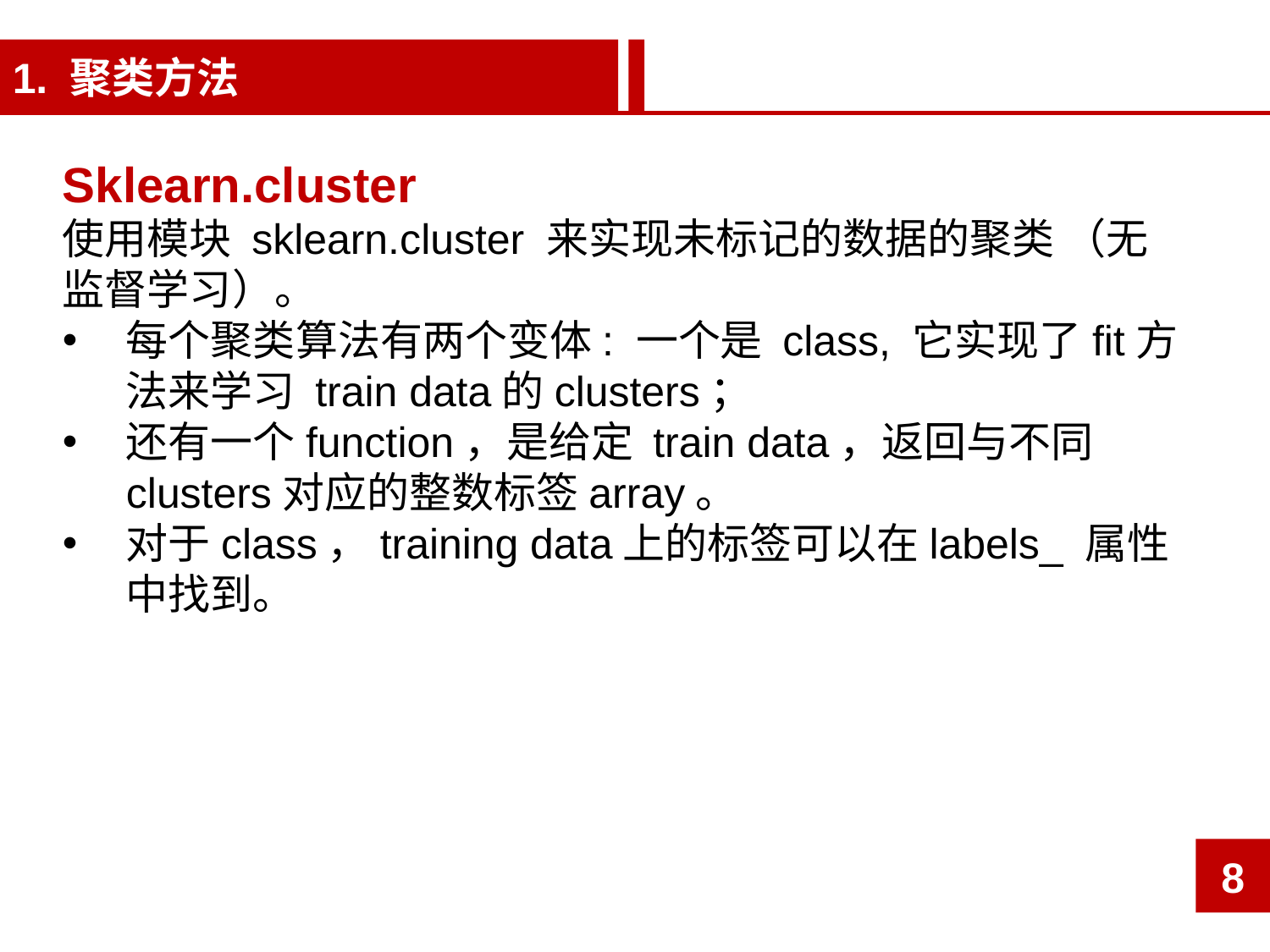

1. 聚类方法

Sklearn.cluster
使用模块 sklearn.cluster 来实现未标记的数据的聚类 （无监督学习）。
每个聚类算法有两个变体: 一个是 class, 它实现了fit方法来学习 train data的clusters；
还有一个function，是给定 train data，返回与不同clusters对应的整数标签array。
对于class，training data上的标签可以在labels_ 属性中找到。

8